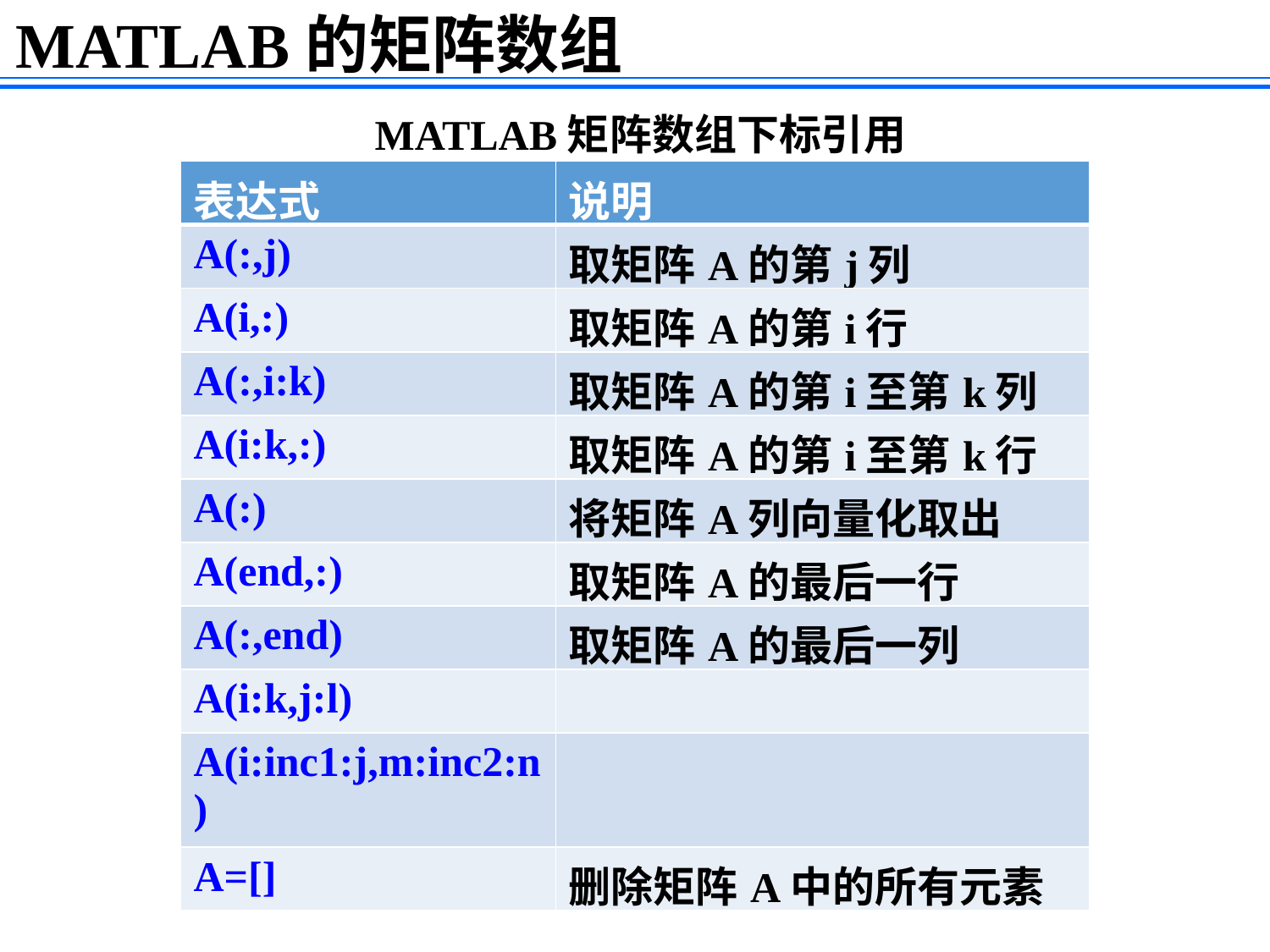

MATLAB的矩阵数组

 MATLAB矩阵数组下标引用
| 表达式 | 说明 |
| --- | --- |
| A(:,j) | 取矩阵A的第j列 |
| A(i,:) | 取矩阵A的第i行 |
| A(:,i:k) | 取矩阵A的第i至第k列 |
| A(i:k,:) | 取矩阵A的第i至第k行 |
| A(:) | 将矩阵A列向量化取出 |
| A(end,:) | 取矩阵A的最后一行 |
| A(:,end) | 取矩阵A的最后一列 |
| A(i:k,j:l) |  |
| A(i:inc1:j,m:inc2:n) |  |
| A=[] | 删除矩阵A中的所有元素 |